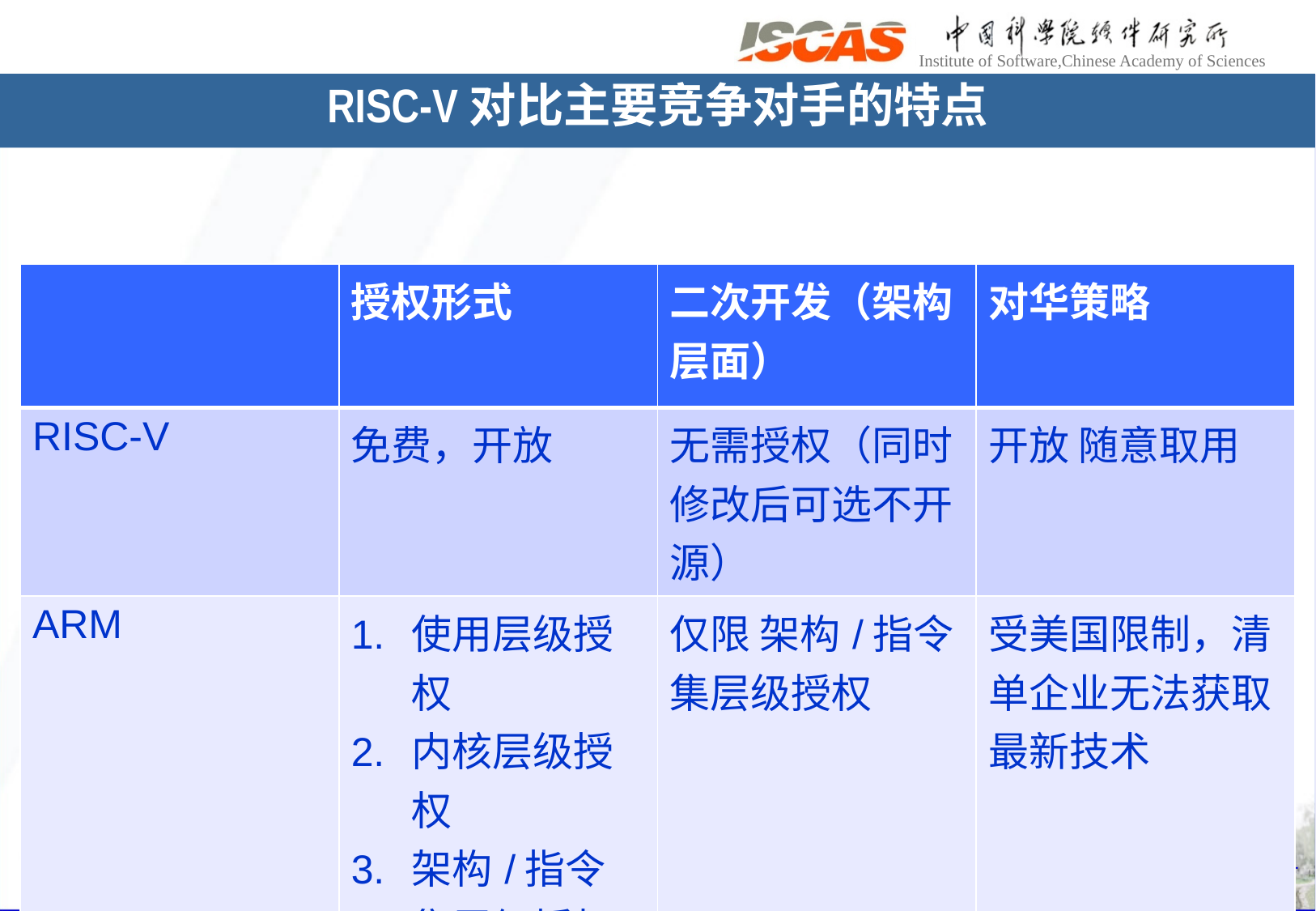

RISC-V对比主要竞争对手的特点
|  | 授权形式 | 二次开发（架构层面） | 对华策略 |
| --- | --- | --- | --- |
| RISC-V | 免费，开放 | 无需授权（同时修改后可选不开源） | 开放 随意取用 |
| ARM | 使用层级授权 内核层级授权 架构/指令集层级授权 | 仅限 架构/指令集层级授权 | 受美国限制，清单企业无法获取最新技术 |
14